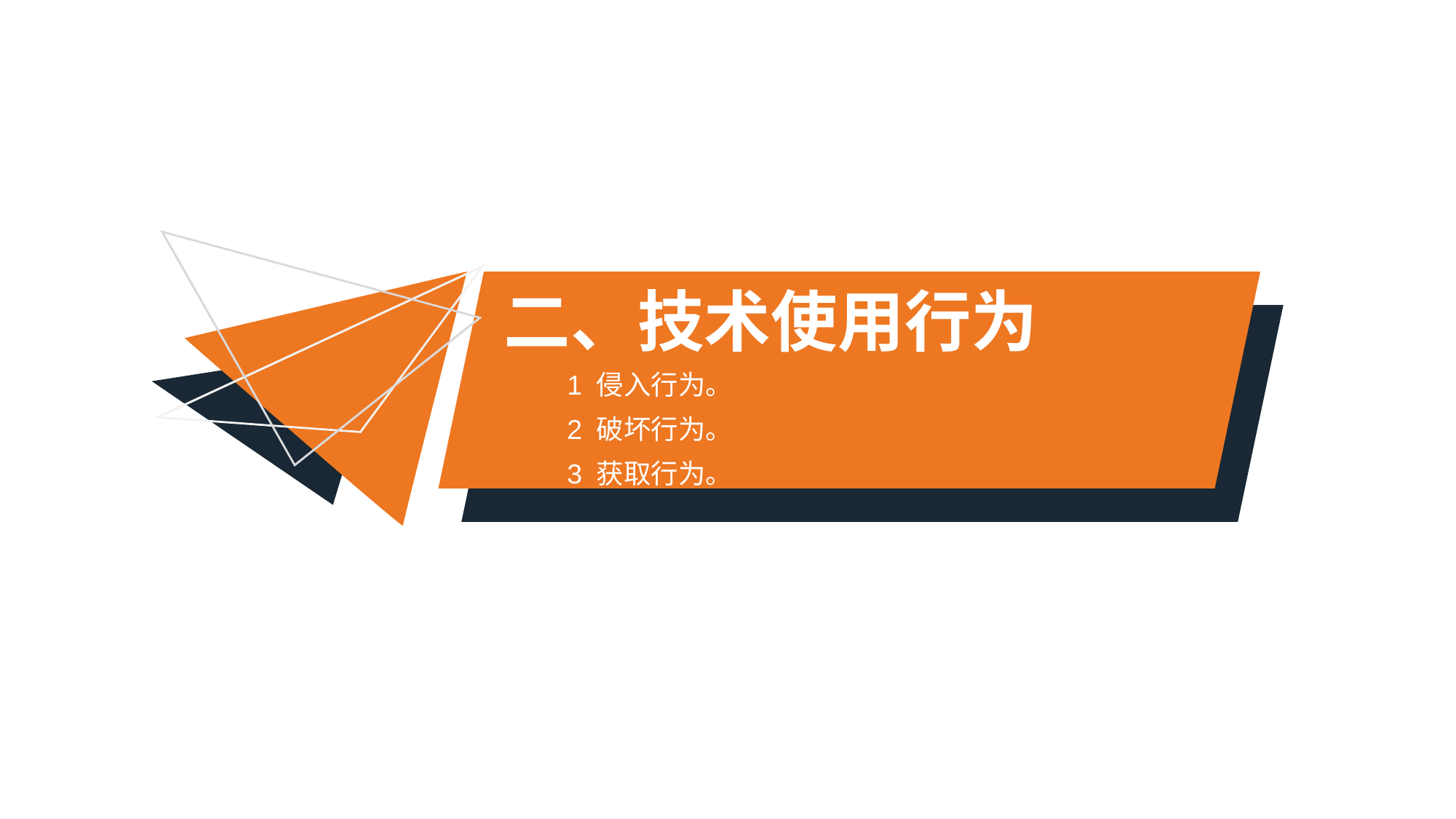

# 二、技术使用行为
1 侵入行为。
2 破坏行为。
3 获取行为。